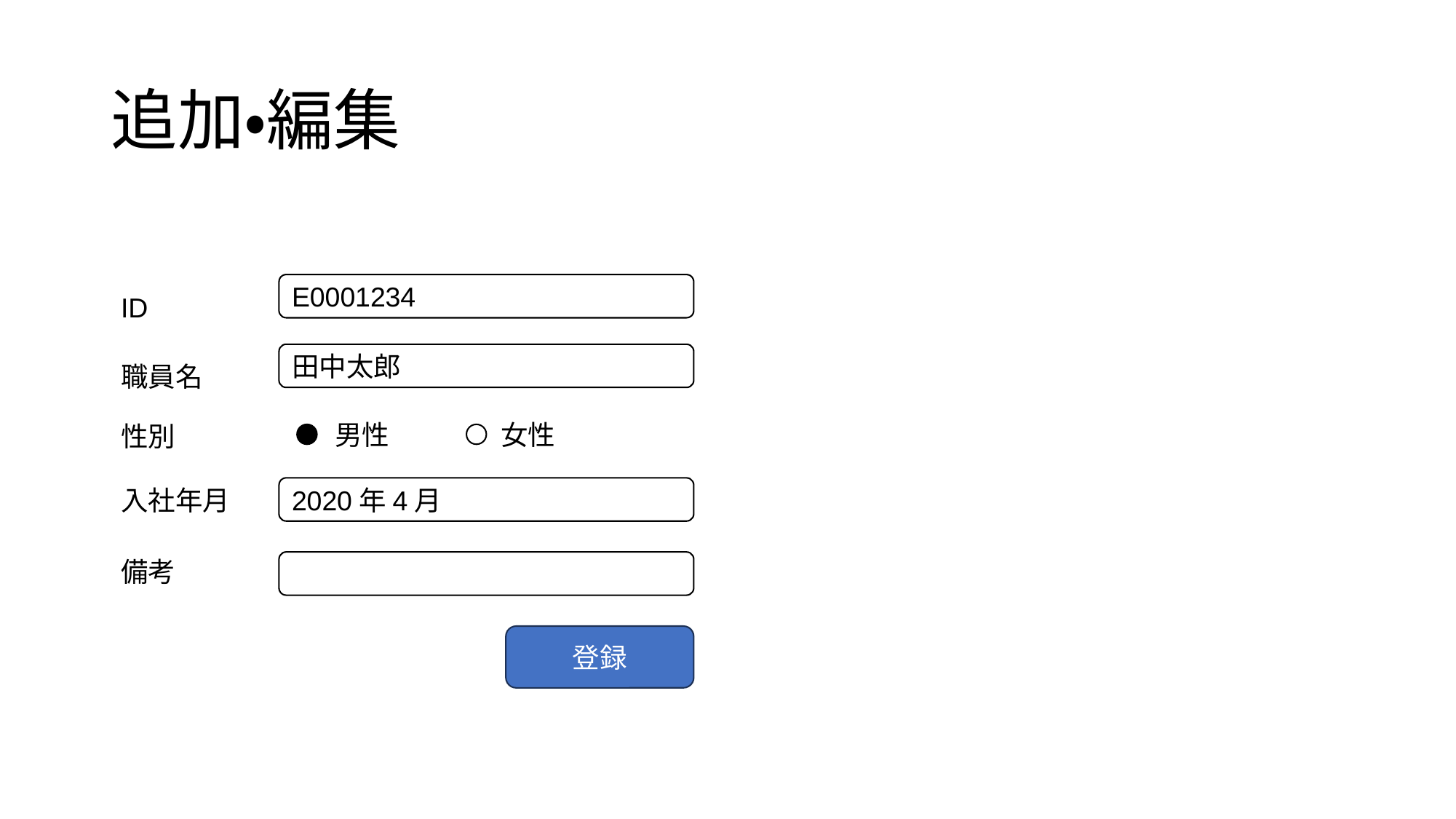

# 追加・編集
E0001234
ID
田中太郎
職員名
男性
女性
性別

2020年4月
入社年月
備考

登録